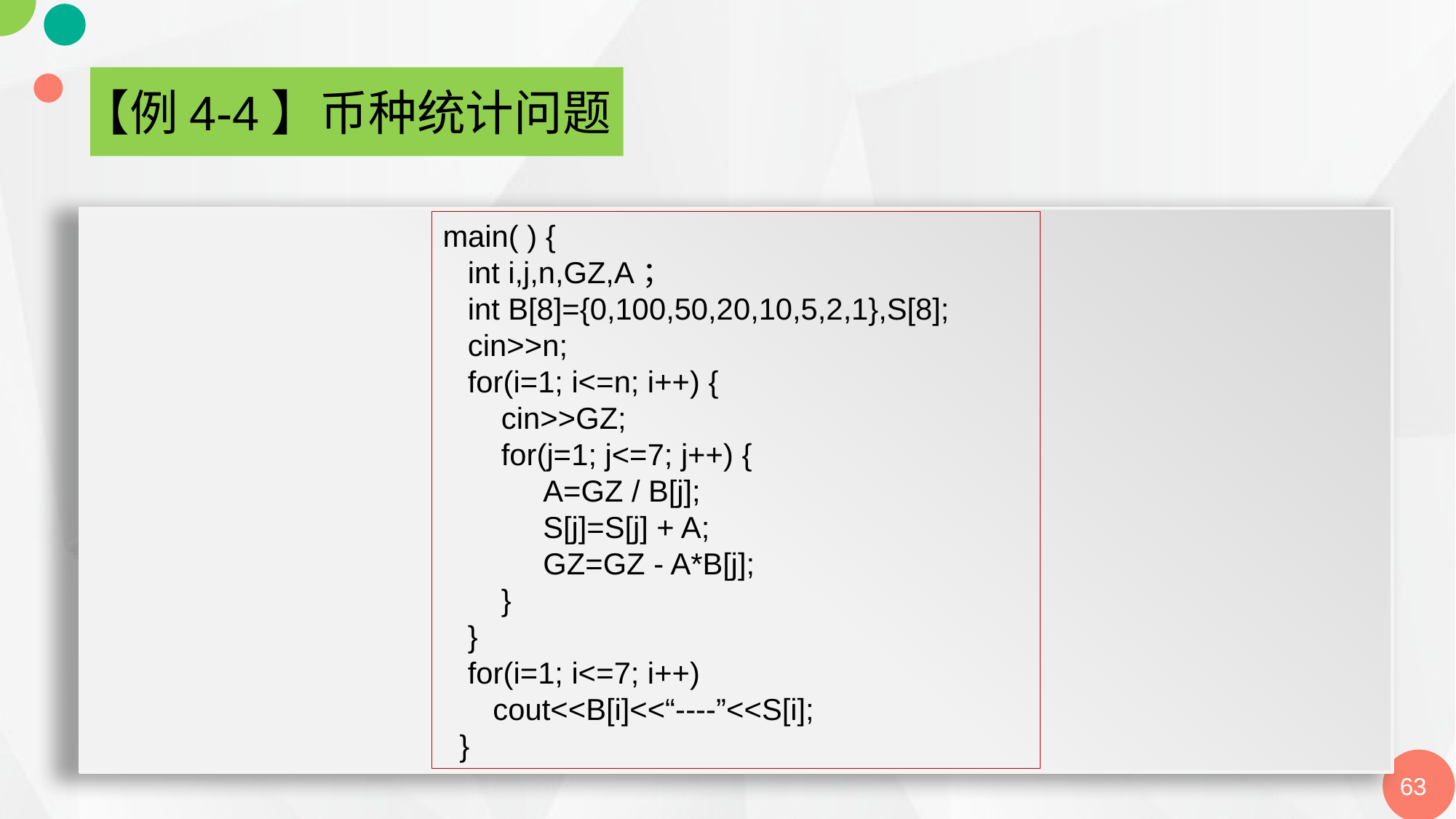

main( ) {
   int i,j,n,GZ,A；
   int B[8]={0,100,50,20,10,5,2,1},S[8];
   cin>>n;
   for(i=1; i<=n; i++) {
       cin>>GZ;
       for(j=1; j<=7; j++) {
            A=GZ / B[j];
            S[j]=S[j] + A;
            GZ=GZ - A*B[j];
       }
   }
   for(i=1; i<=7; i++)
      cout<<B[i]<<“----”<<S[i];
  }

【例4-4】币种统计问题